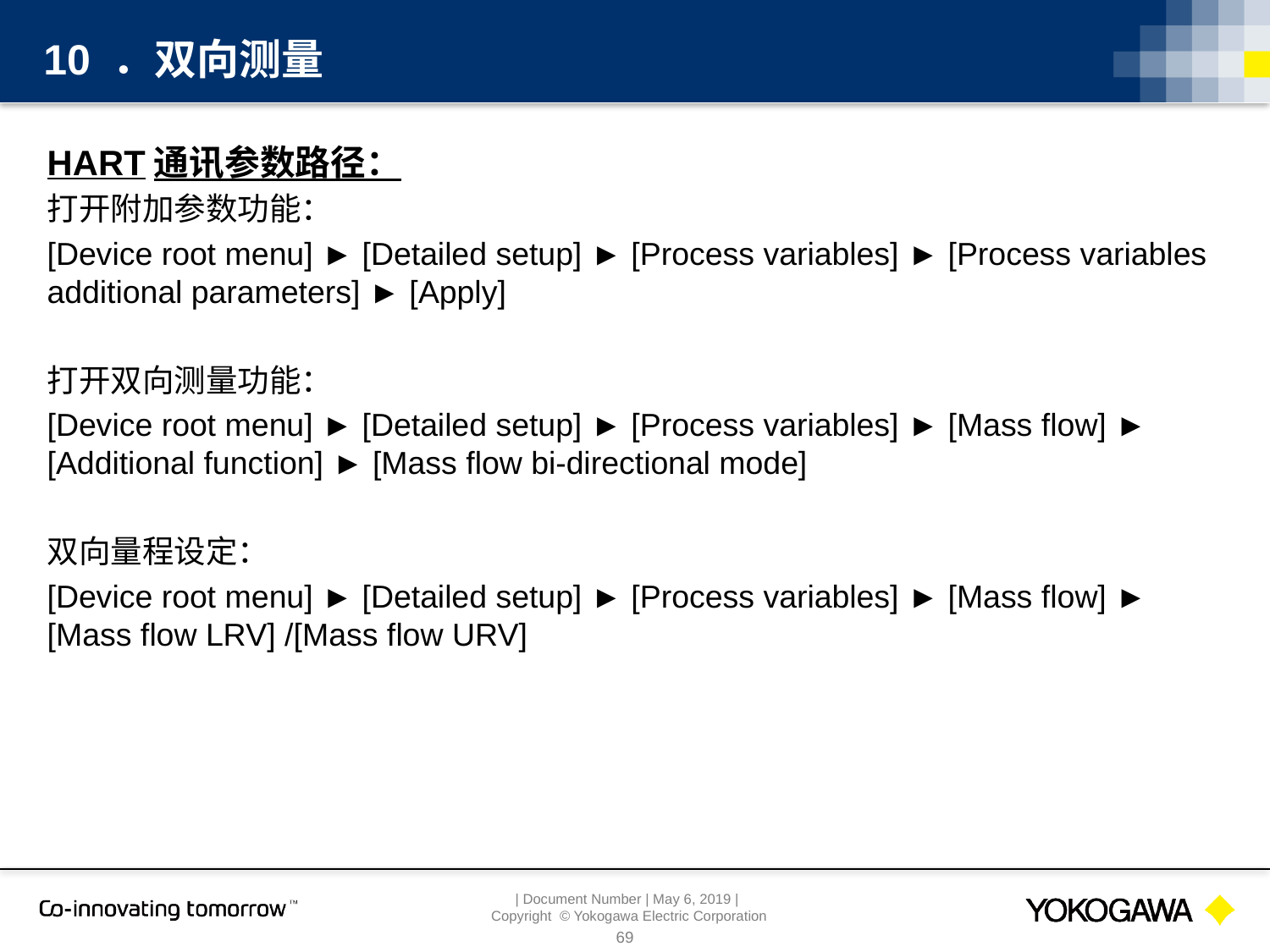

10 ．双向测量

HART通讯参数路径：
打开附加参数功能：
[Device root menu] ► [Detailed setup] ► [Process variables] ► [Process variables additional parameters] ► [Apply]

打开双向测量功能：
[Device root menu] ► [Detailed setup] ► [Process variables] ► [Mass flow] ► [Additional function] ► [Mass flow bi-directional mode]

双向量程设定：
[Device root menu] ► [Detailed setup] ► [Process variables] ► [Mass flow] ► [Mass flow LRV] /[Mass flow URV]